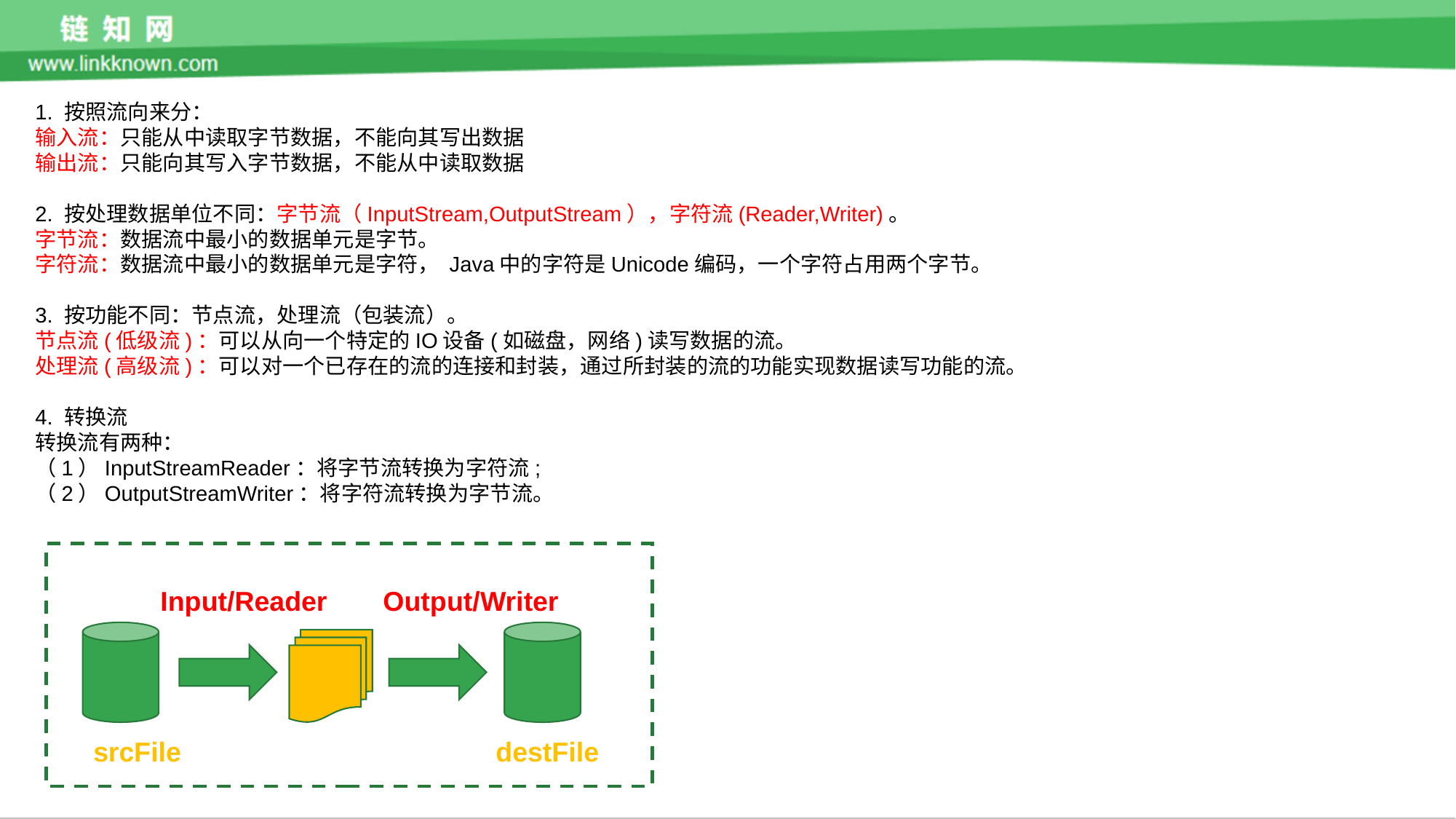

1. 按照流向来分：
输入流：只能从中读取字节数据，不能向其写出数据
输出流：只能向其写入字节数据，不能从中读取数据

2. 按处理数据单位不同：字节流（InputStream,OutputStream），字符流(Reader,Writer)。
字节流：数据流中最小的数据单元是字节。
字符流：数据流中最小的数据单元是字符， Java中的字符是Unicode编码，一个字符占用两个字节。

3. 按功能不同：节点流，处理流（包装流）。
节点流(低级流)：可以从向一个特定的IO设备(如磁盘，网络)读写数据的流。
处理流(高级流)：可以对一个已存在的流的连接和封装，通过所封装的流的功能实现数据读写功能的流。

4. 转换流
转换流有两种：
（1）InputStreamReader：将字节流转换为字符流;
（2）OutputStreamWriter：将字符流转换为字节流。

Input/Reader
Output/Writer

destFile
srcFile